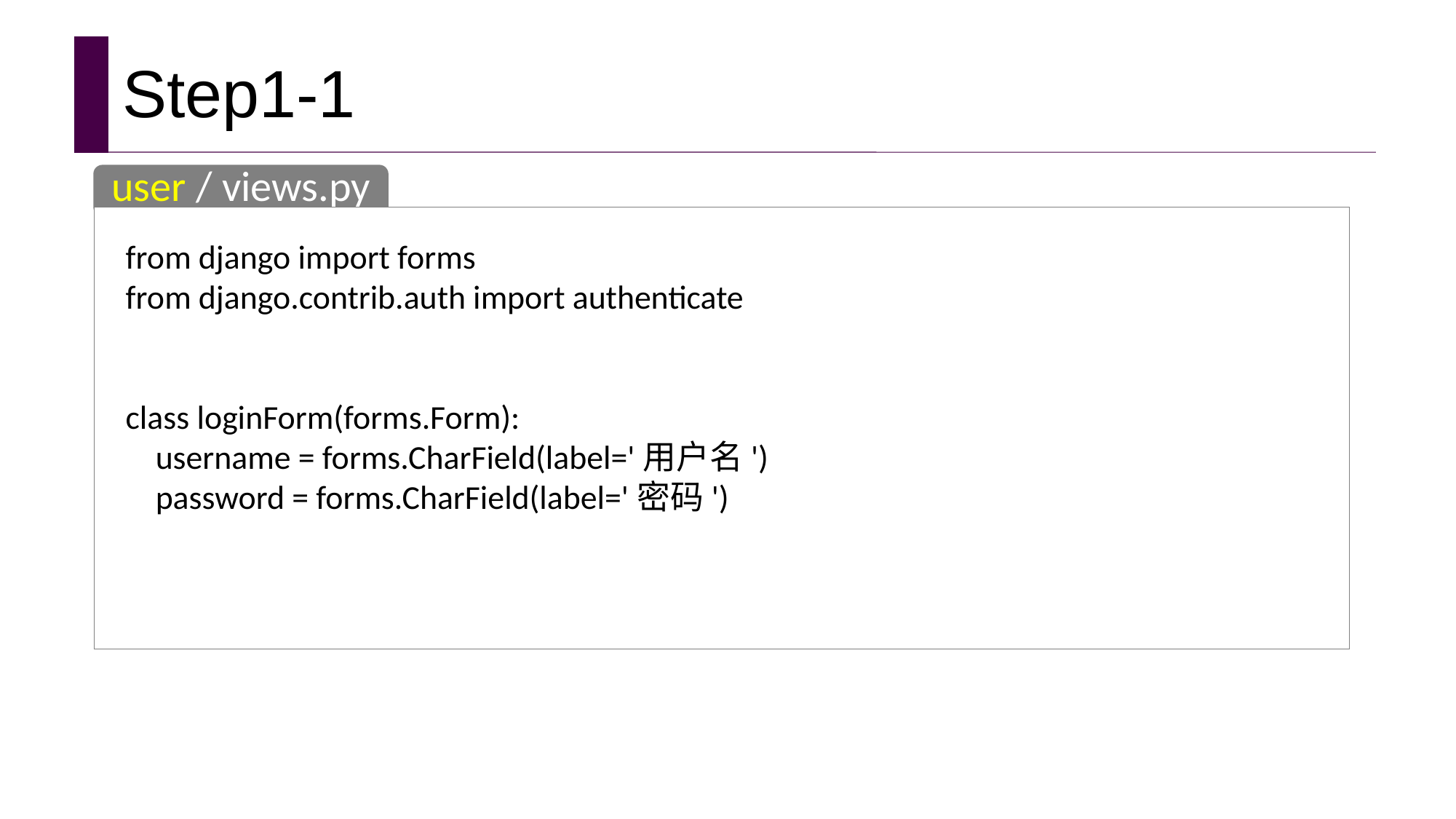

# Step1-1
user / views.py

from django import forms
from django.contrib.auth import authenticate

class loginForm(forms.Form):
    username = forms.CharField(label='用户名')
    password = forms.CharField(label='密码')